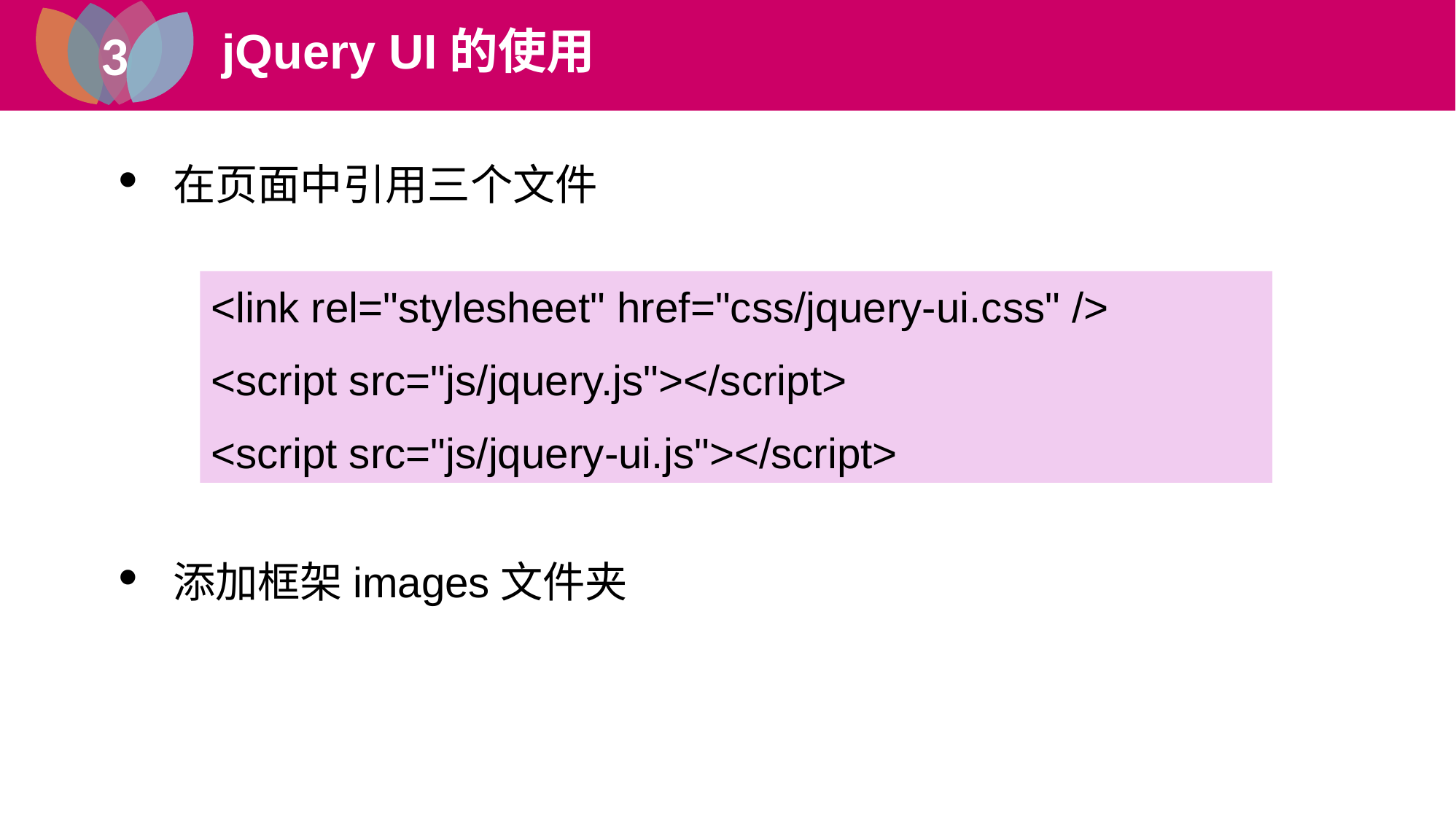

3
jQuery UI的使用
2
在页面中引用三个文件

添加框架images文件夹
<link rel="stylesheet" href="css/jquery-ui.css" />
<script src="js/jquery.js"></script>
<script src="js/jquery-ui.js"></script>